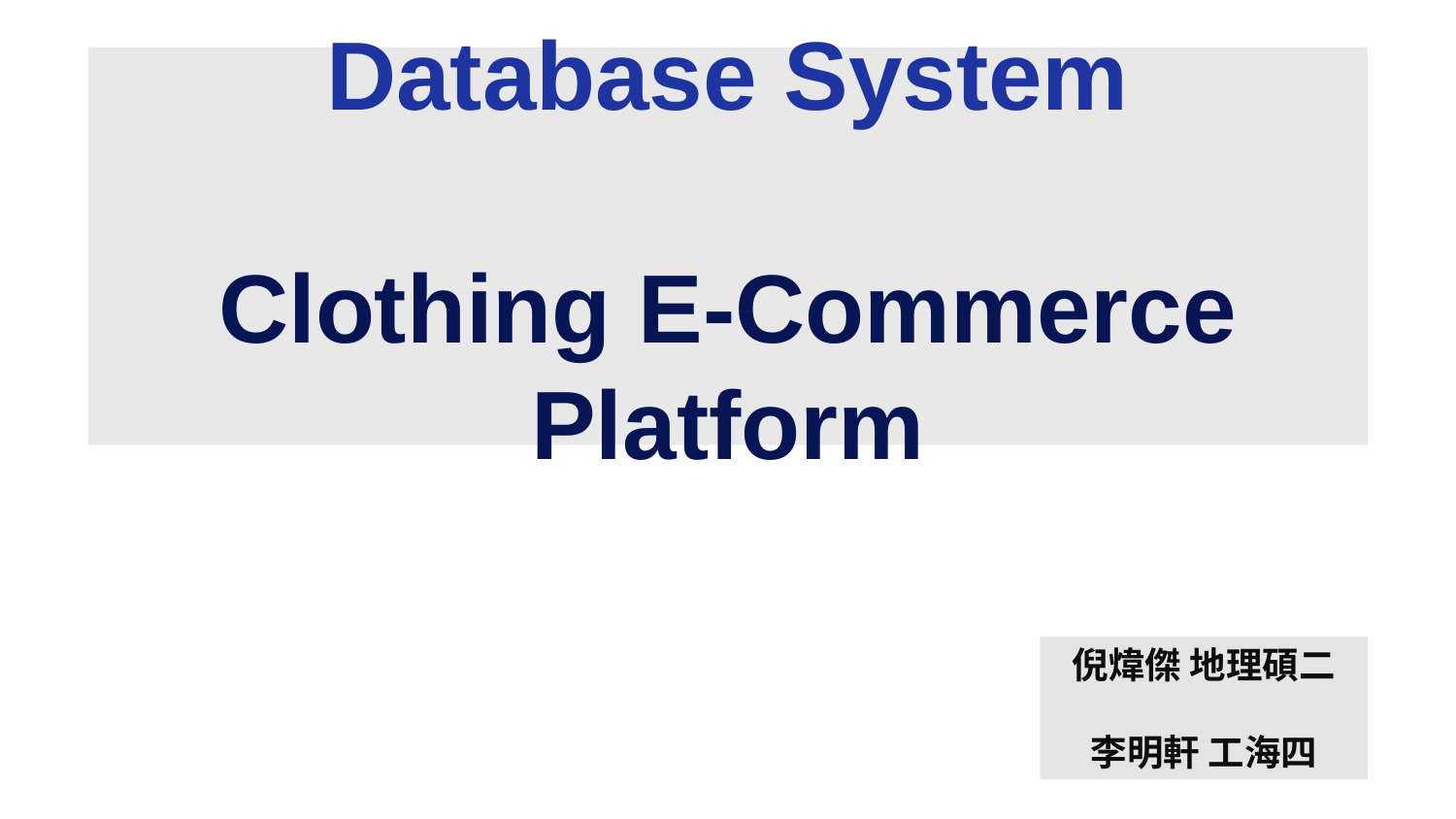

Database System
Clothing E-Commerce Platform
倪煒傑 地理碩二

李明軒 工海四